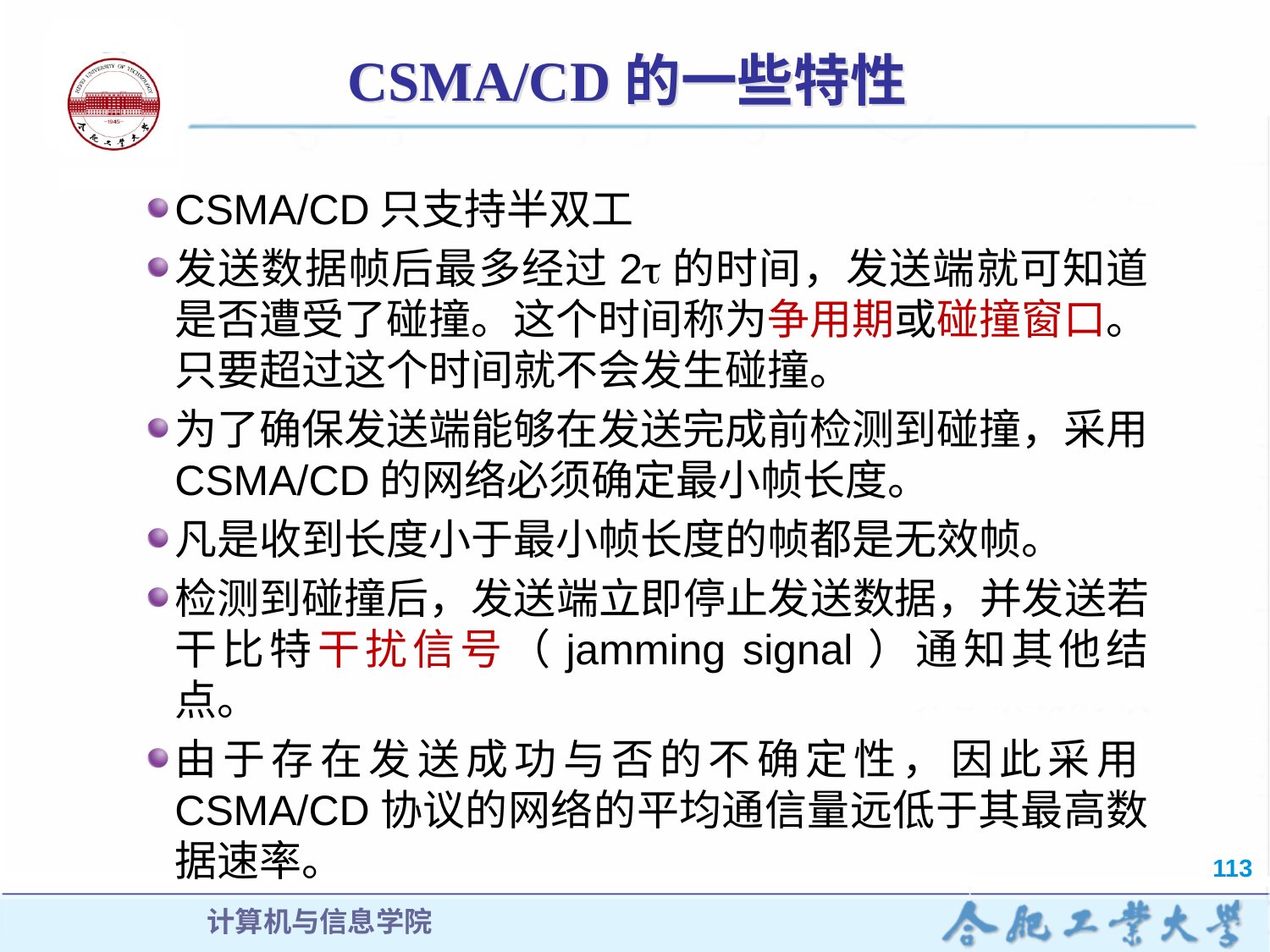

# CSMA/CD的一些特性
CSMA/CD只支持半双工
发送数据帧后最多经过2τ的时间，发送端就可知道是否遭受了碰撞。这个时间称为争用期或碰撞窗口。只要超过这个时间就不会发生碰撞。
为了确保发送端能够在发送完成前检测到碰撞，采用CSMA/CD的网络必须确定最小帧长度。
凡是收到长度小于最小帧长度的帧都是无效帧。
检测到碰撞后，发送端立即停止发送数据，并发送若干比特干扰信号（jamming signal）通知其他结点。
由于存在发送成功与否的不确定性，因此采用CSMA/CD协议的网络的平均通信量远低于其最高数据速率。